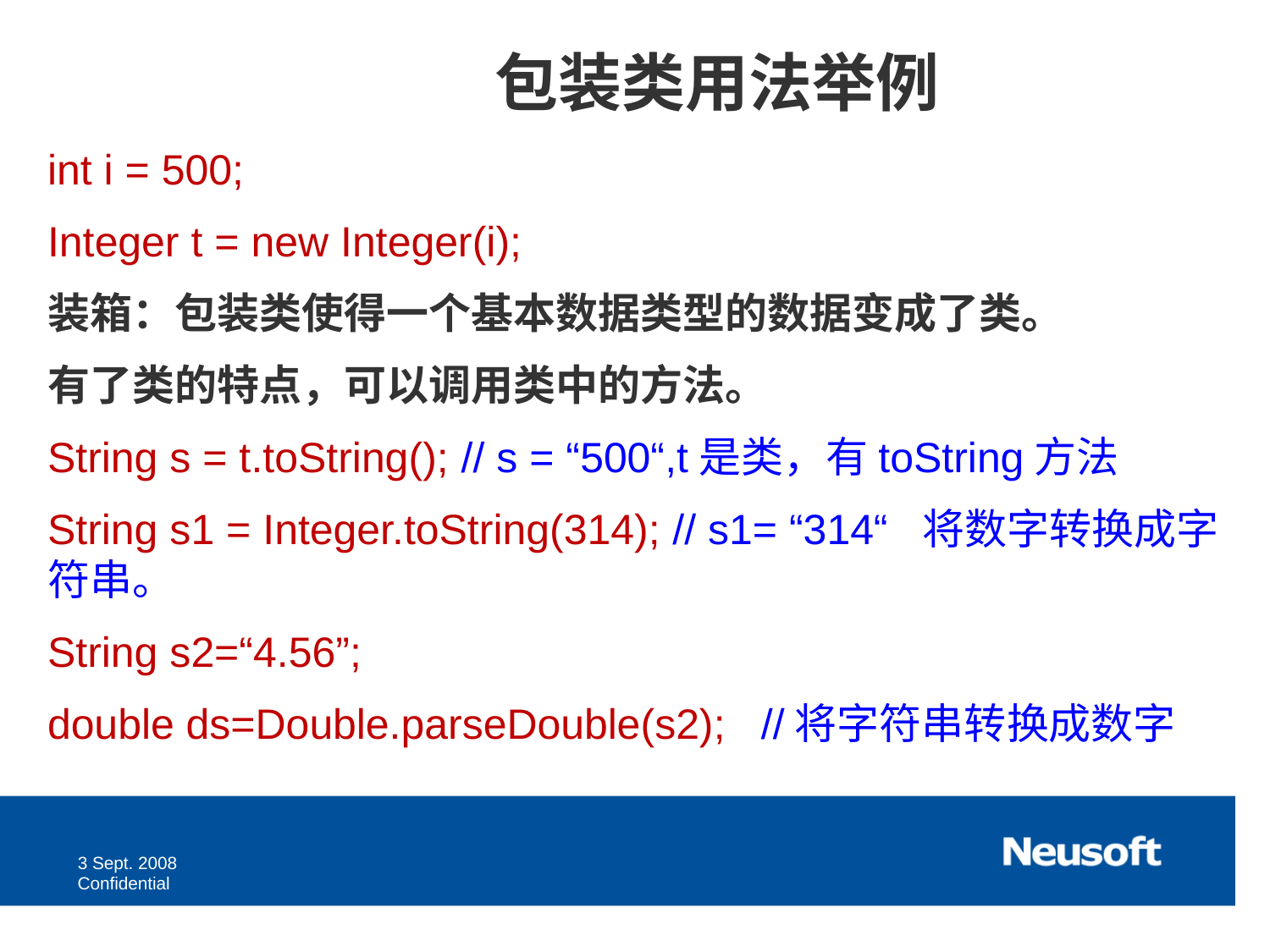

包装类用法举例
int i = 500;
Integer t = new Integer(i);
装箱：包装类使得一个基本数据类型的数据变成了类。
有了类的特点，可以调用类中的方法。
String s = t.toString(); // s = “500“,t是类，有toString方法
String s1 = Integer.toString(314); // s1= “314“  将数字转换成字符串。
String s2=“4.56”;
double ds=Double.parseDouble(s2);   //将字符串转换成数字